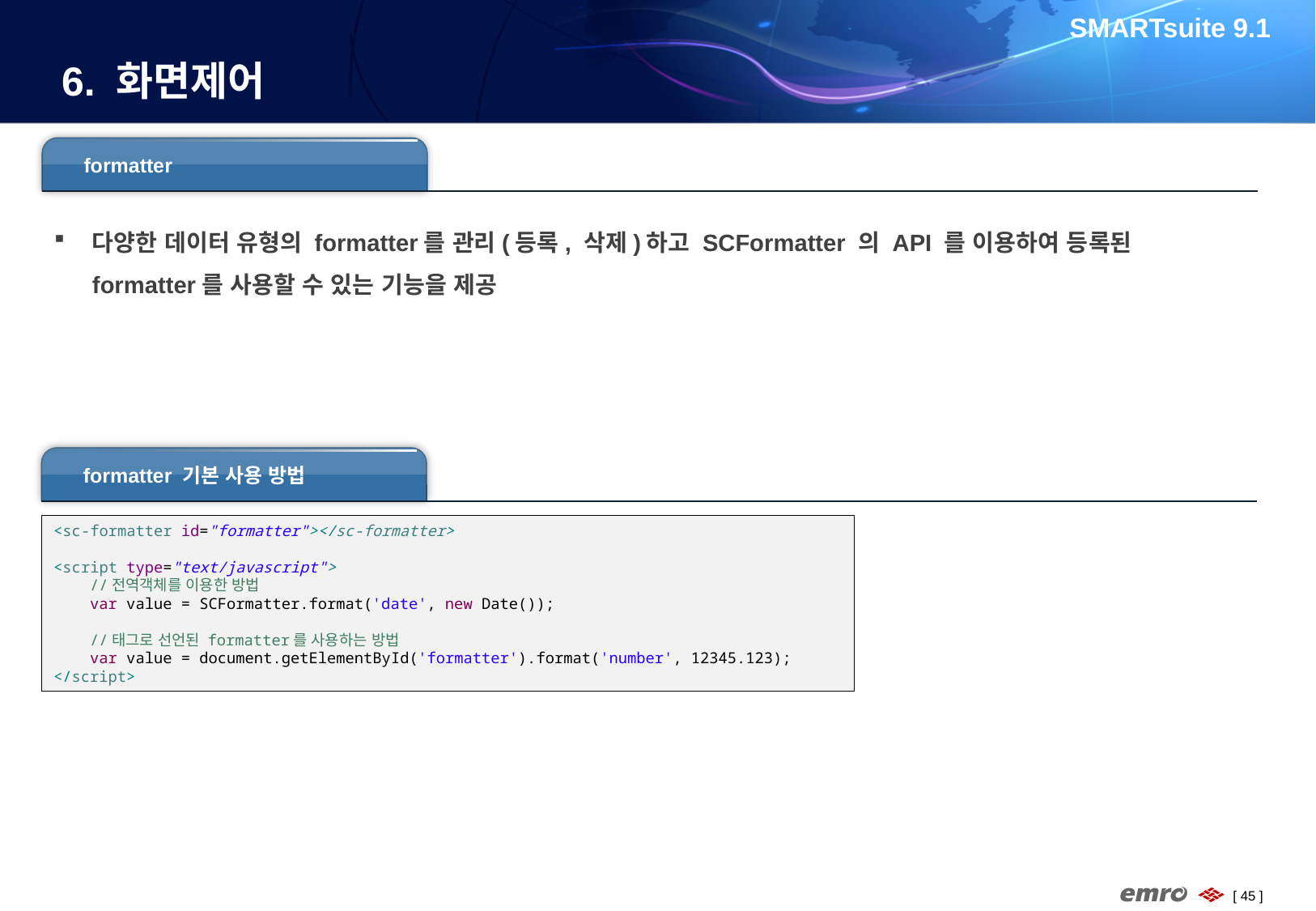

SMARTsuite 9.1
# 6. 화면제어

formatter
다양한 데이터 유형의 formatter를 관리(등록, 삭제)하고 SCFormatter 의 API 를 이용하여 등록된 formatter를 사용할 수 있는 기능을 제공

formatter 기본 사용 방법
<sc-formatter id="formatter"></sc-formatter>

<script type="text/javascript">
    //전역객체를 이용한 방법
    var value = SCFormatter.format('date', new Date());

    //태그로 선언된 formatter를 사용하는 방법
    var value = document.getElementById('formatter').format('number', 12345.123);
</script>